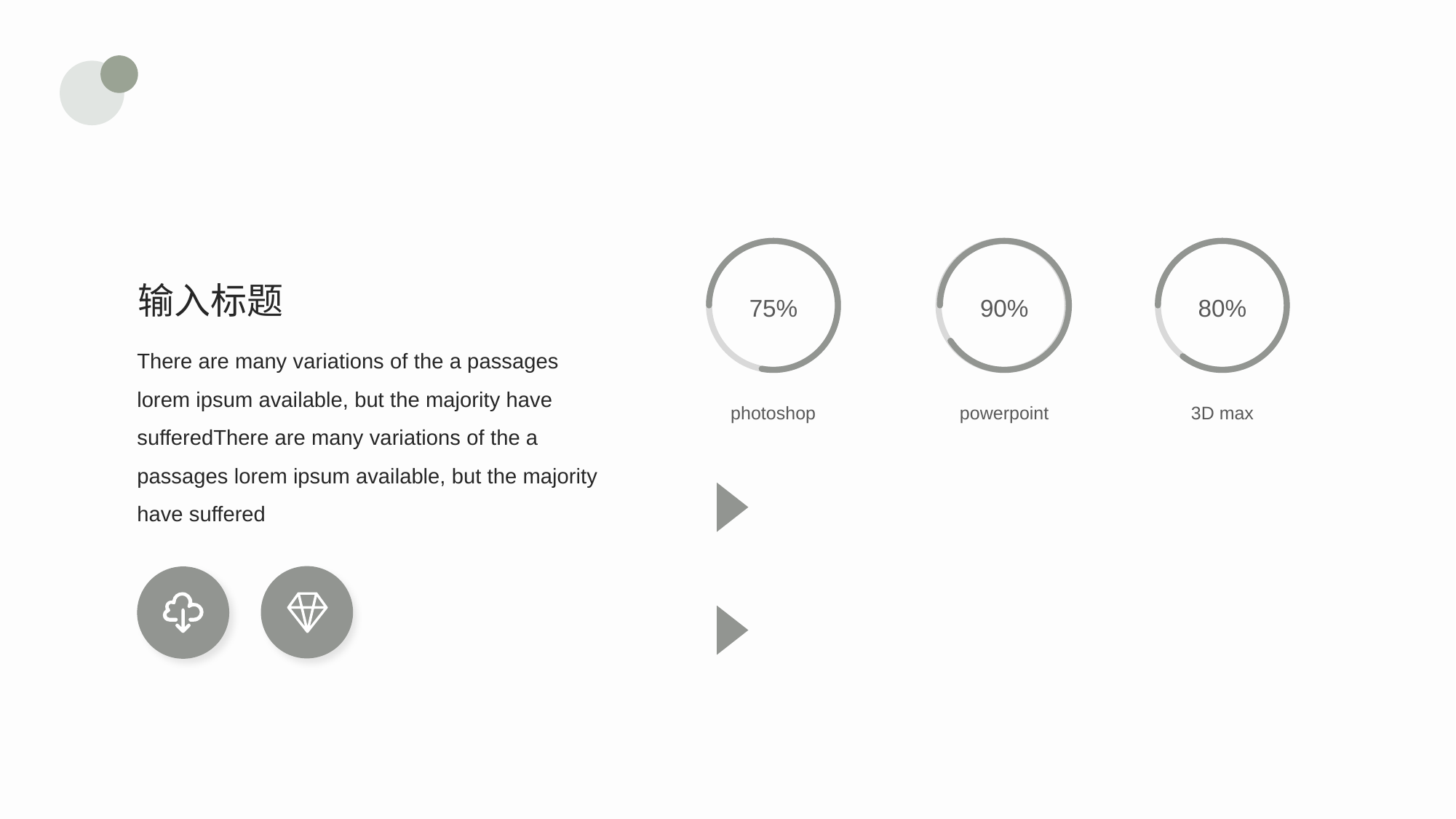

75%
photoshop

80%
3D max

90%
powerpoint
输入标题
There are many variations of the a passages lorem ipsum available, but the majority have sufferedThere are many variations of the a passages lorem ipsum available, but the majority have suffered